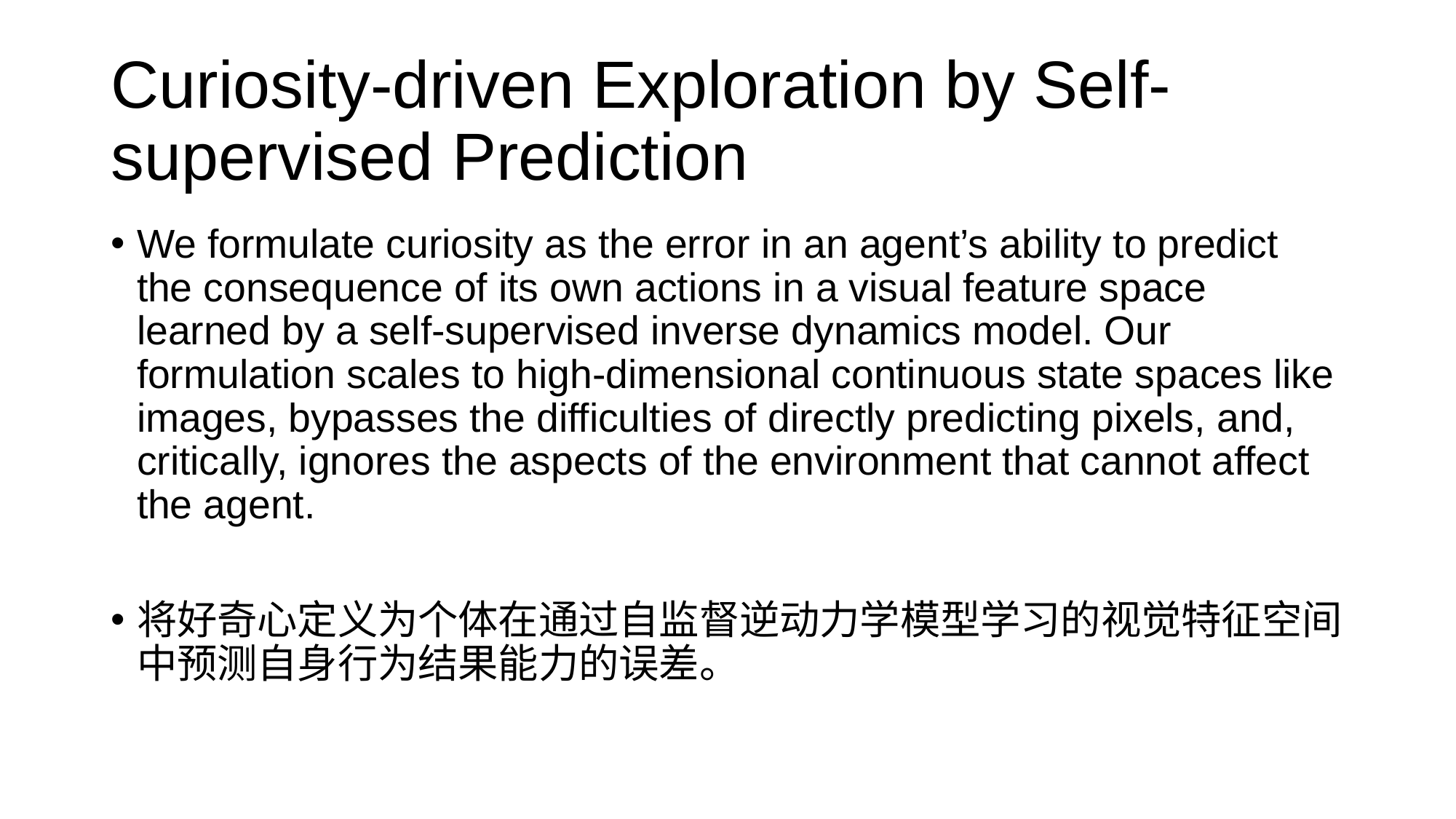

# Curiosity-driven Exploration by Self-supervised Prediction
We formulate curiosity as the error in an agent’s ability to predict the consequence of its own actions in a visual feature space learned by a self-supervised inverse dynamics model. Our formulation scales to high-dimensional continuous state spaces like images, bypasses the difficulties of directly predicting pixels, and, critically, ignores the aspects of the environment that cannot affect the agent.

将好奇心定义为个体在通过自监督逆动力学模型学习的视觉特征空间中预测自身行为结果能力的误差。